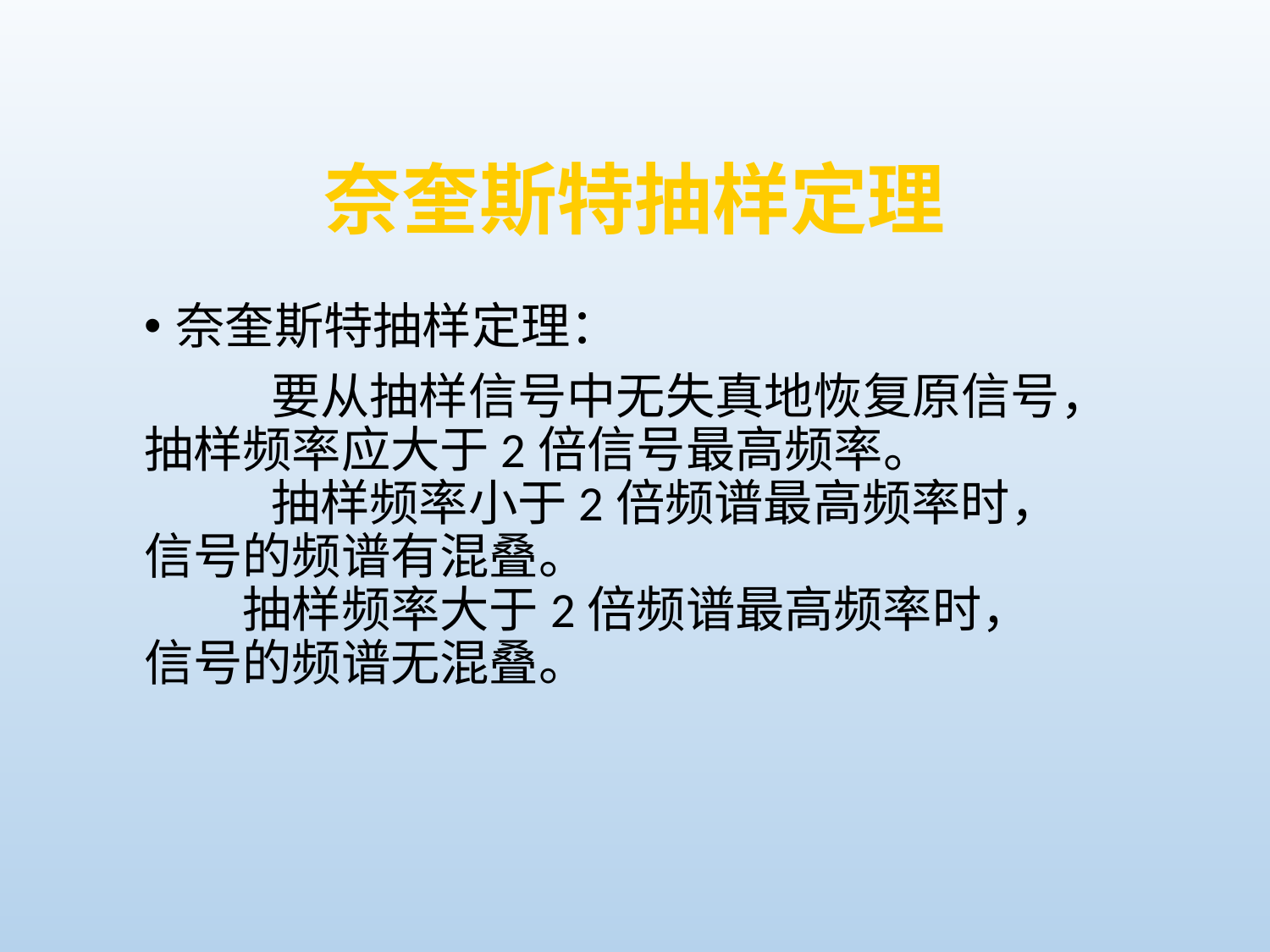

# 奈奎斯特抽样定理
奈奎斯特抽样定理：
	要从抽样信号中无失真地恢复原信号，抽样频率应大于2倍信号最高频率。
	抽样频率小于2倍频谱最高频率时，信号的频谱有混叠。
　　抽样频率大于2倍频谱最高频率时，信号的频谱无混叠。